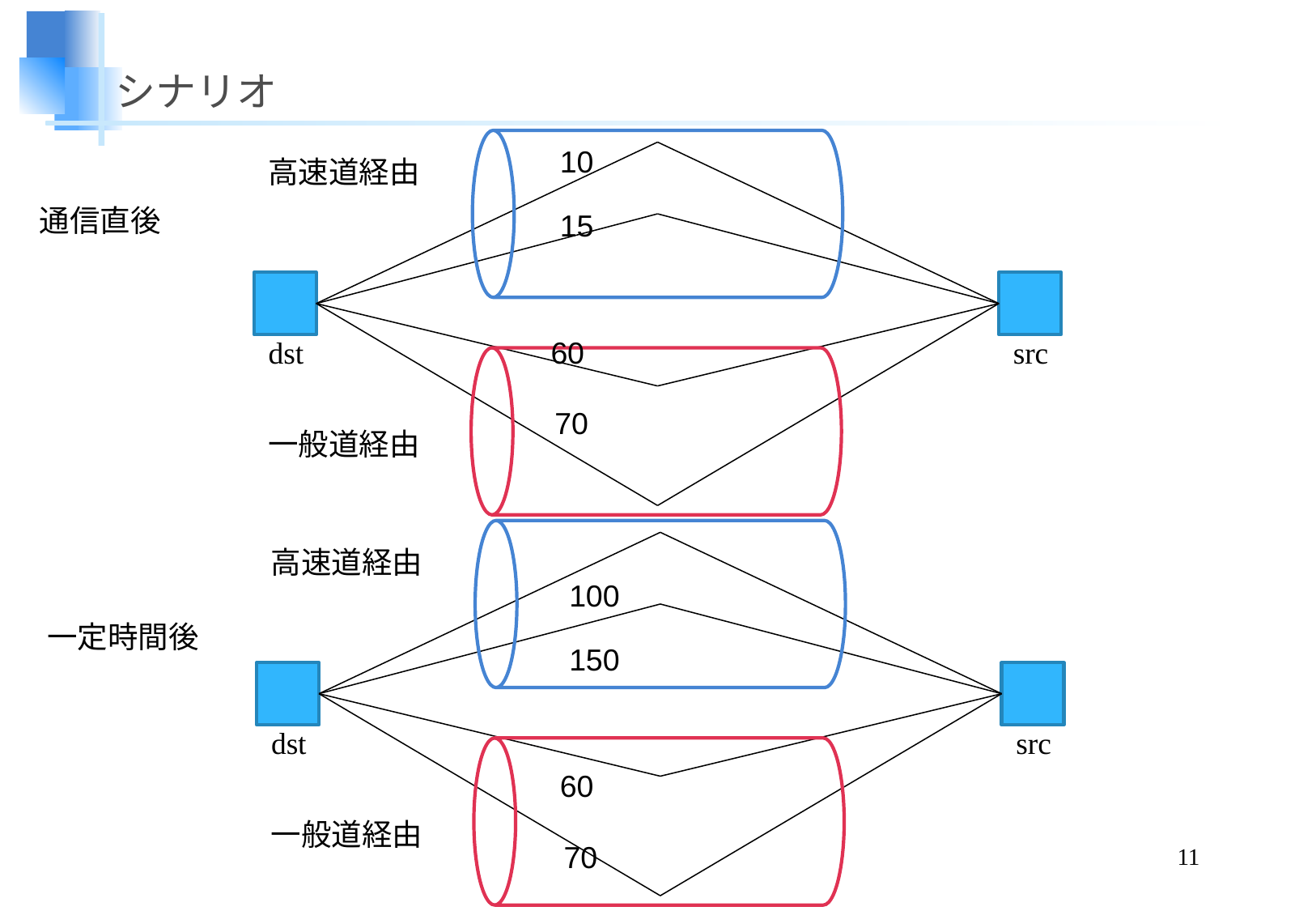

# シナリオ
10
高速道経由
通信直後
15

dst
60
src
70

一般道経由
高速道経由
100
一定時間後
150

dst
src
60
一般道経由
70
11